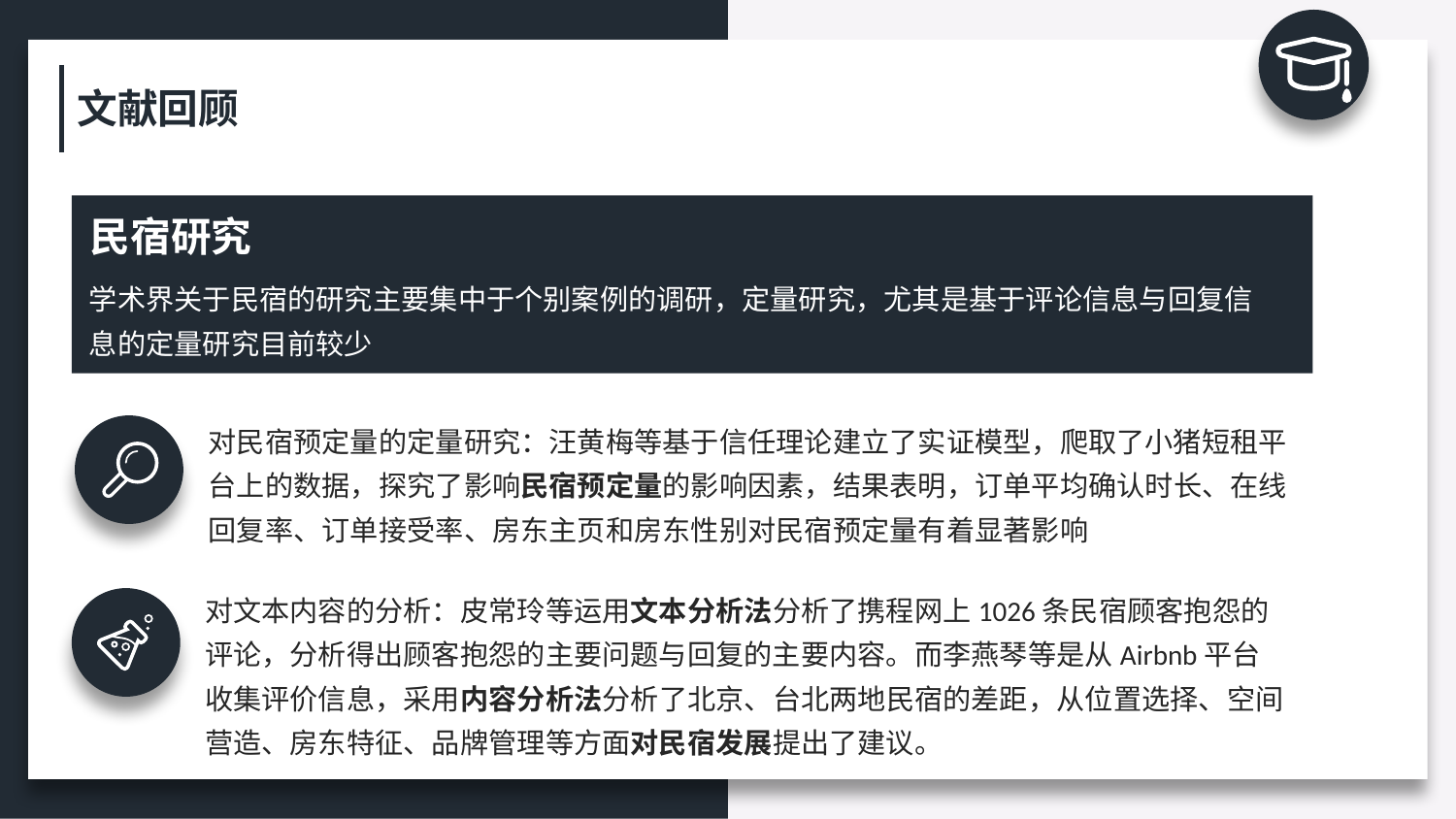

文献回顾

民宿研究
学术界关于民宿的研究主要集中于个别案例的调研，定量研究，尤其是基于评论信息与回复信息的定量研究目前较少
对民宿预定量的定量研究：汪黄梅等基于信任理论建立了实证模型，爬取了小猪短租平台上的数据，探究了影响民宿预定量的影响因素，结果表明，订单平均确认时长、在线回复率、订单接受率、房东主页和房东性别对民宿预定量有着显著影响

对文本内容的分析：皮常玲等运用文本分析法分析了携程网上1026条民宿顾客抱怨的评论，分析得出顾客抱怨的主要问题与回复的主要内容。而李燕琴等是从Airbnb平台收集评价信息，采用内容分析法分析了北京、台北两地民宿的差距，从位置选择、空间营造、房东特征、品牌管理等方面对民宿发展提出了建议。